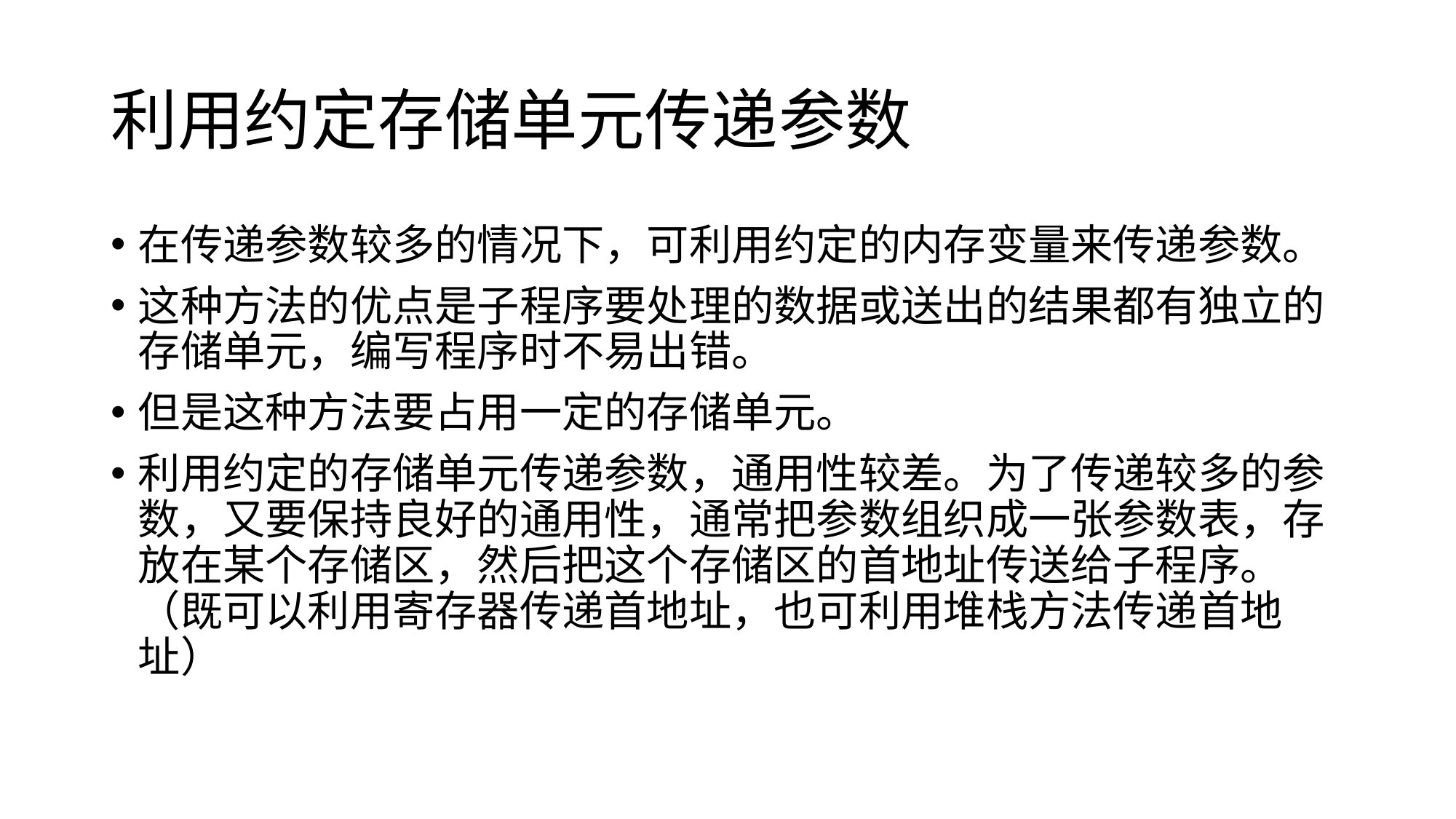

# 利用约定存储单元传递参数
在传递参数较多的情况下，可利用约定的内存变量来传递参数。
这种方法的优点是子程序要处理的数据或送出的结果都有独立的存储单元，编写程序时不易出错。
但是这种方法要占用一定的存储单元。
利用约定的存储单元传递参数，通用性较差。为了传递较多的参数，又要保持良好的通用性，通常把参数组织成一张参数表，存放在某个存储区，然后把这个存储区的首地址传送给子程序。（既可以利用寄存器传递首地址，也可利用堆栈方法传递首地址）